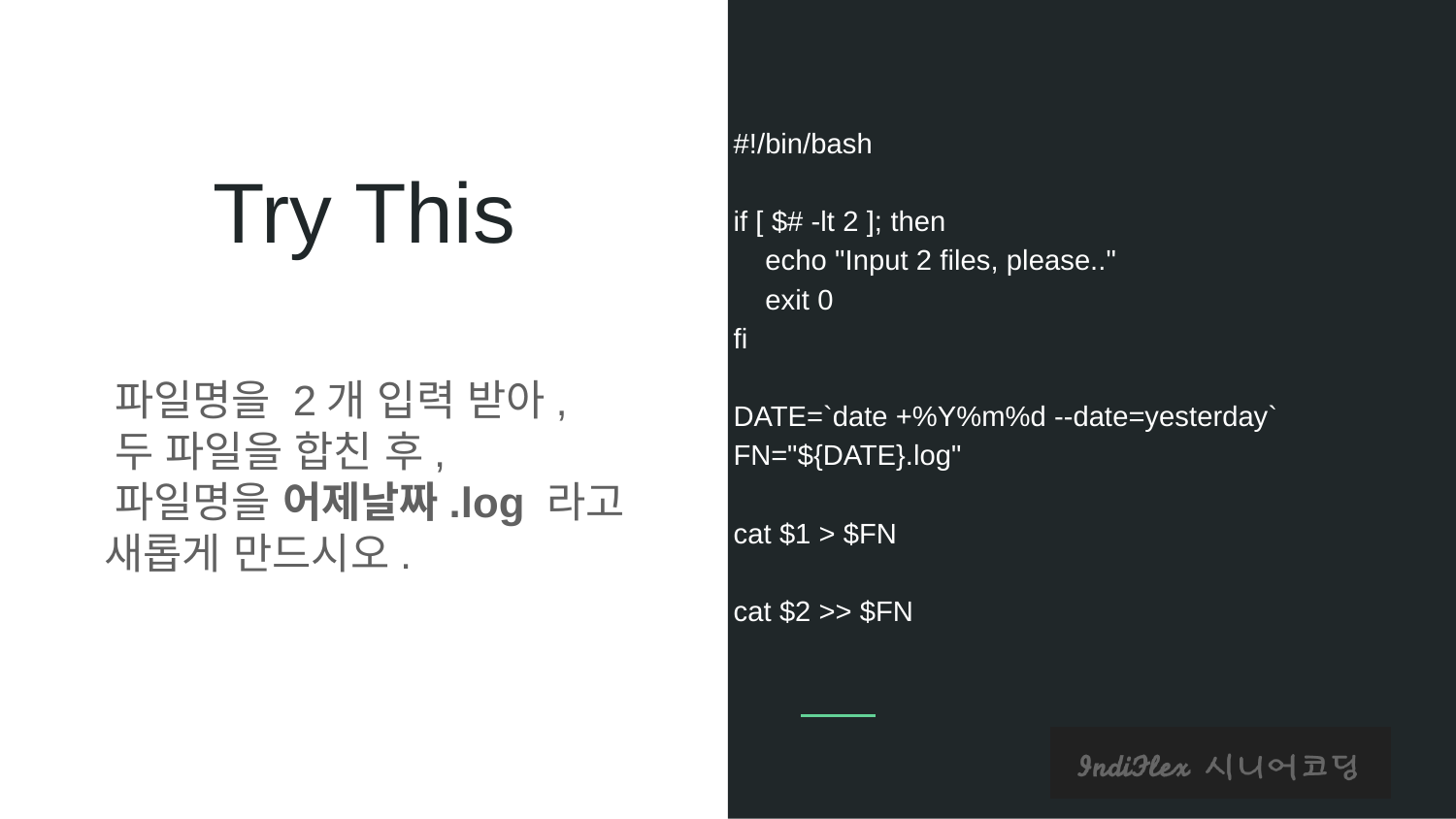

# Try This
#!/bin/bash
if [ $# -lt 2 ]; then
    echo "Input 2 files, please.."
    exit 0
fi
DATE=`date +%Y%m%d --date=yesterday`
FN="${DATE}.log"
cat $1 > $FN
cat $2 >> $FN
    파일명을 2개 입력 받아,
    두 파일을 합친 후,
    파일명을 어제날짜.log 라고
    새롭게 만드시오.